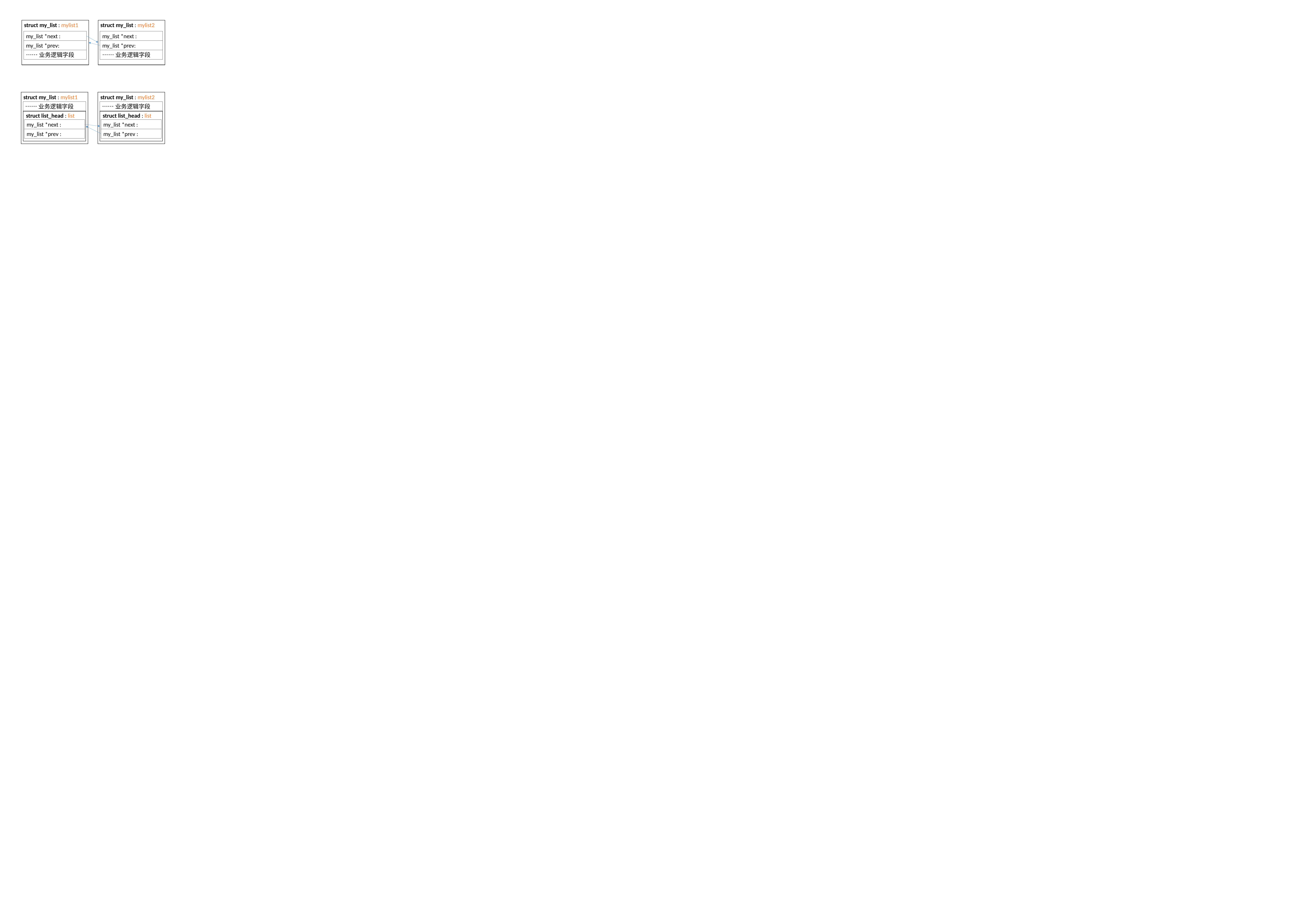

struct my_list : mylist2

my_list *next :
my_list *prev:
……业务逻辑字段
struct my_list : mylist1

my_list *next :
my_list *prev:
……业务逻辑字段
struct my_list : mylist1

……业务逻辑字段
struct list_head : list

my_list *next :
my_list *prev :

struct my_list : mylist2
……业务逻辑字段
struct list_head : list

my_list *next :
my_list *prev :